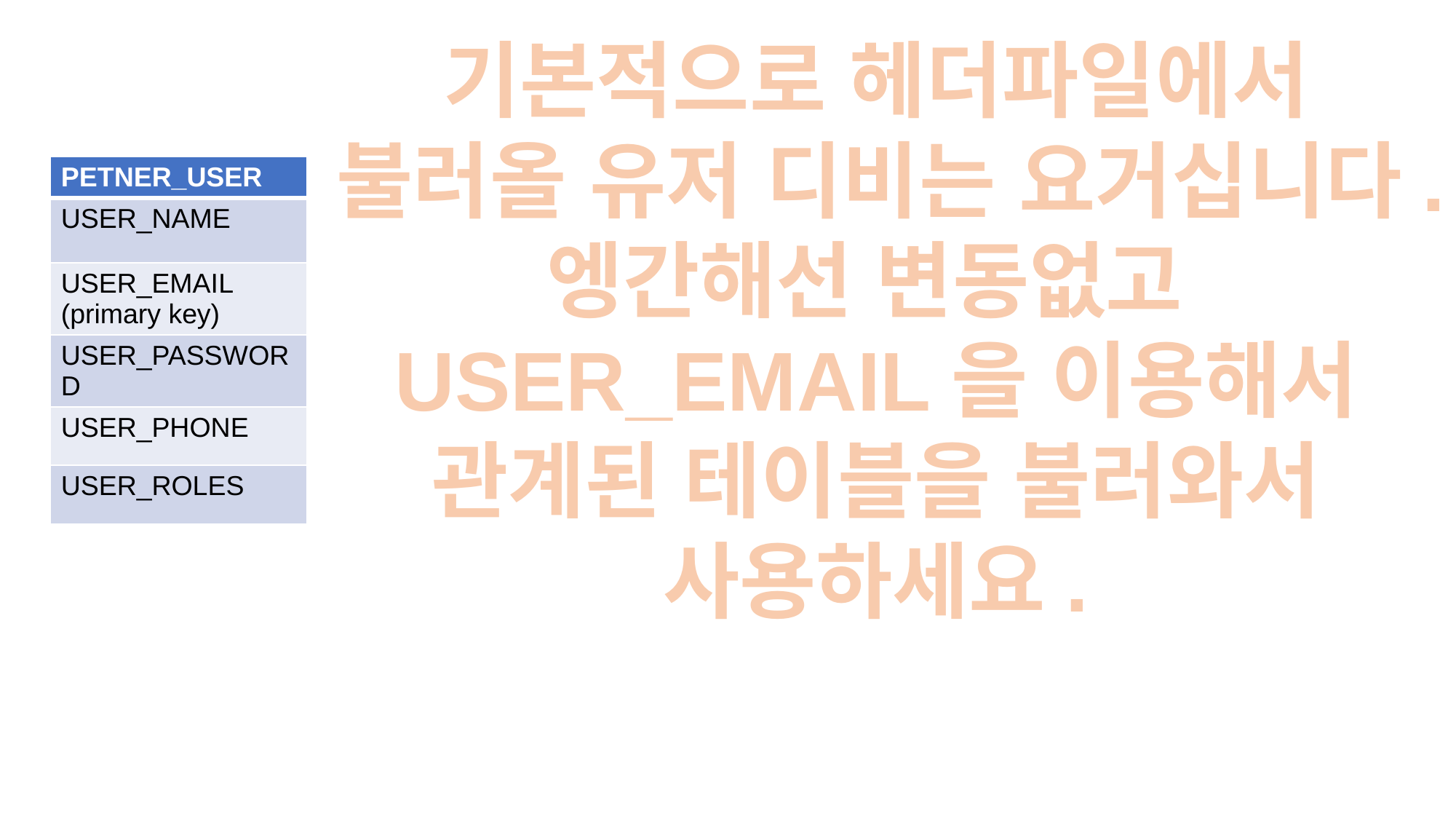

기본적으로 헤더파일에서 불러올 유저 디비는 요거십니다.
엥간해선 변동없고
USER_EMAIL을 이용해서 관계된 테이블을 불러와서 사용하세요.
| PETNER\_USER |
| --- |
| USER\_NAME |
| USER\_EMAIL (primary key) |
| USER\_PASSWORD |
| USER\_PHONE |
| USER\_ROLES |